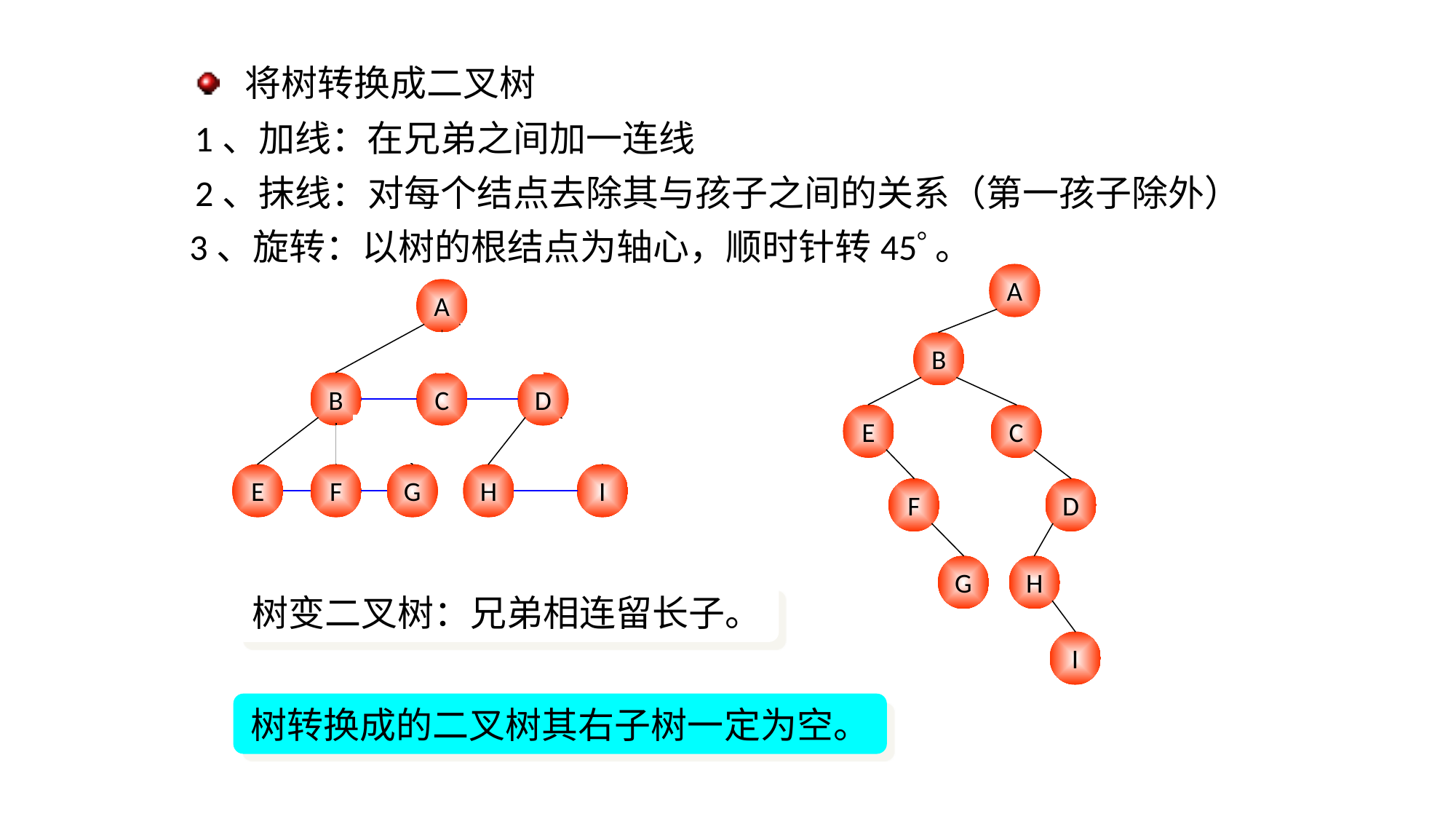

将树转换成二叉树
1、加线：在兄弟之间加一连线
2、抹线：对每个结点去除其与孩子之间的关系（第一孩子除外）
3、旋转：以树的根结点为轴心，顺时针转45°。
A
B
E
C
F
D
G
H
I
A
B
C
D
E
F
G
H
I

树变二叉树：兄弟相连留长子。
树转换成的二叉树其右子树一定为空。